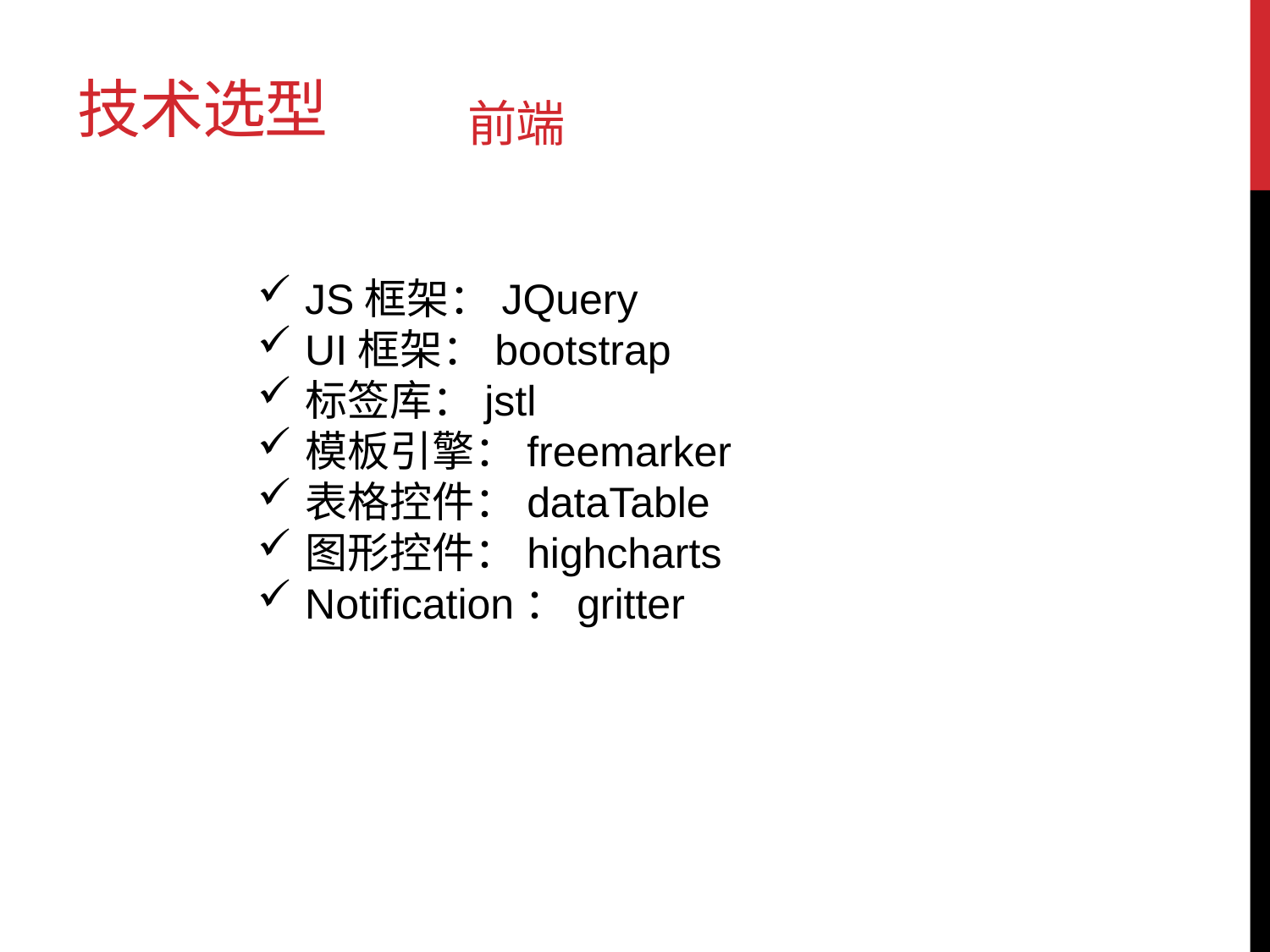

# 技术选型
前端
JS框架：JQuery
UI框架：bootstrap
标签库：jstl
模板引擎：freemarker
表格控件：dataTable
图形控件：highcharts
Notification：gritter